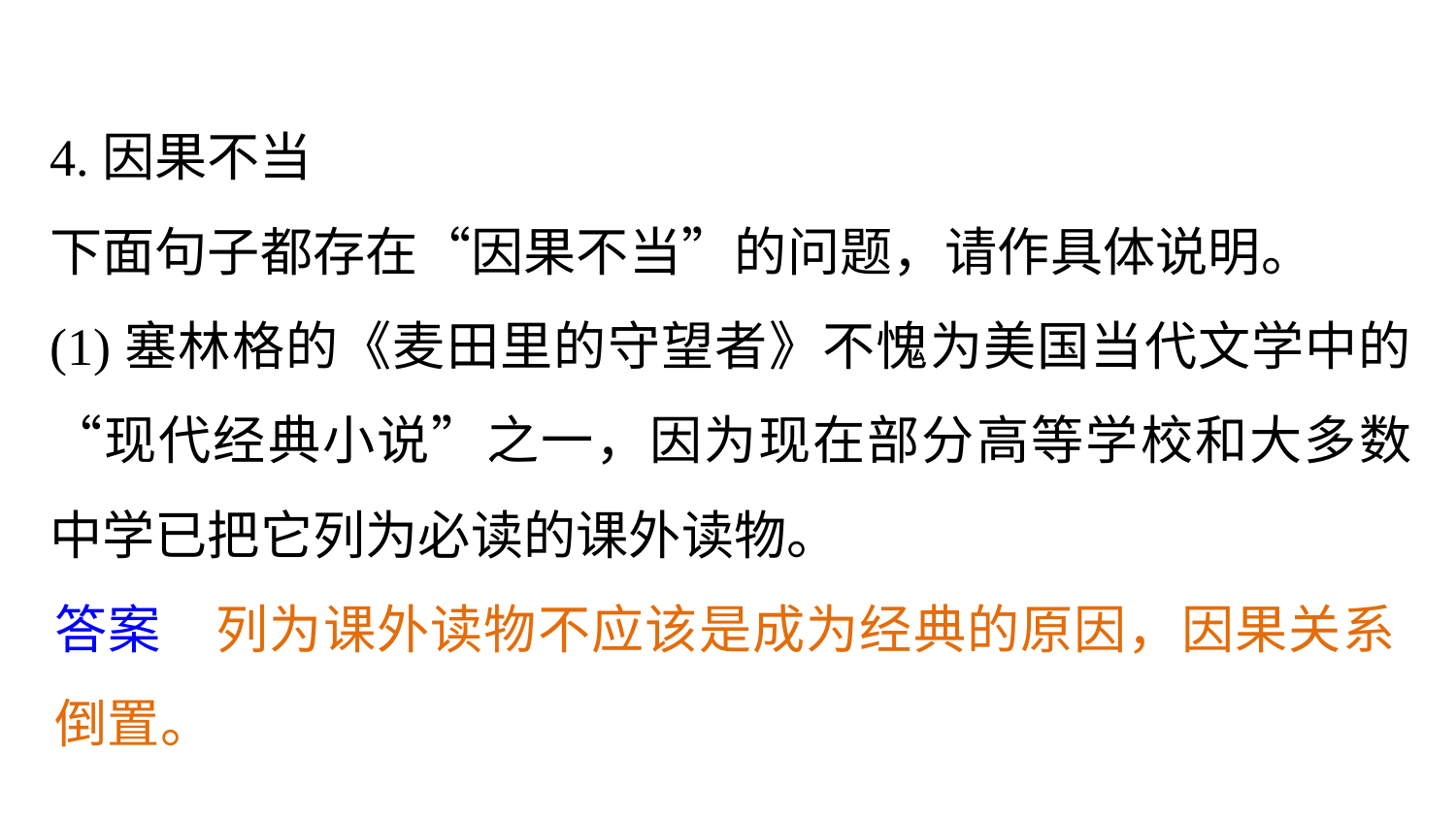

4.因果不当
下面句子都存在“因果不当”的问题，请作具体说明。
(1)塞林格的《麦田里的守望者》不愧为美国当代文学中的“现代经典小说”之一，因为现在部分高等学校和大多数中学已把它列为必读的课外读物。
答案　列为课外读物不应该是成为经典的原因，因果关系倒置。